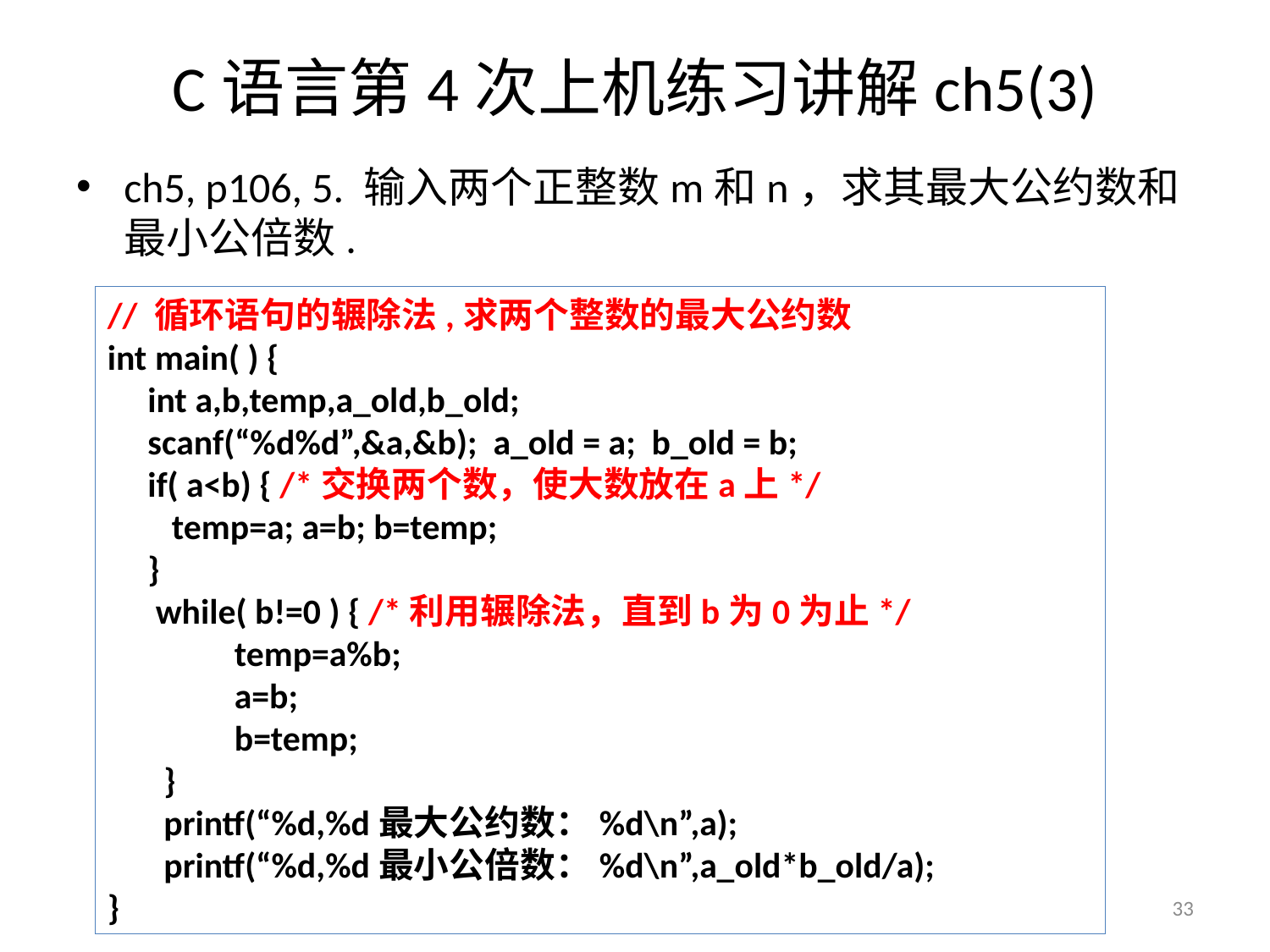

# C语言第4次上机练习讲解ch5(3)
ch5, p106, 5. 输入两个正整数m和n，求其最大公约数和最小公倍数.

// 循环语句的辗除法,求两个整数的最大公约数
int main( ) {
     int a,b,temp,a_old,b_old;
     scanf(“%d%d”,&a,&b);  a_old = a;  b_old = b;
     if( a<b) { /*交换两个数，使大数放在a上*/
        temp=a; a=b; b=temp;
     }
      while( b!=0 ) { /*利用辗除法，直到b为0为止*/
	temp=a%b;
	a=b;
	b=temp;
       }
       printf(“%d,%d最大公约数：%d\n”,a);
       printf(“%d,%d最小公倍数：%d\n”,a_old*b_old/a);
}
33